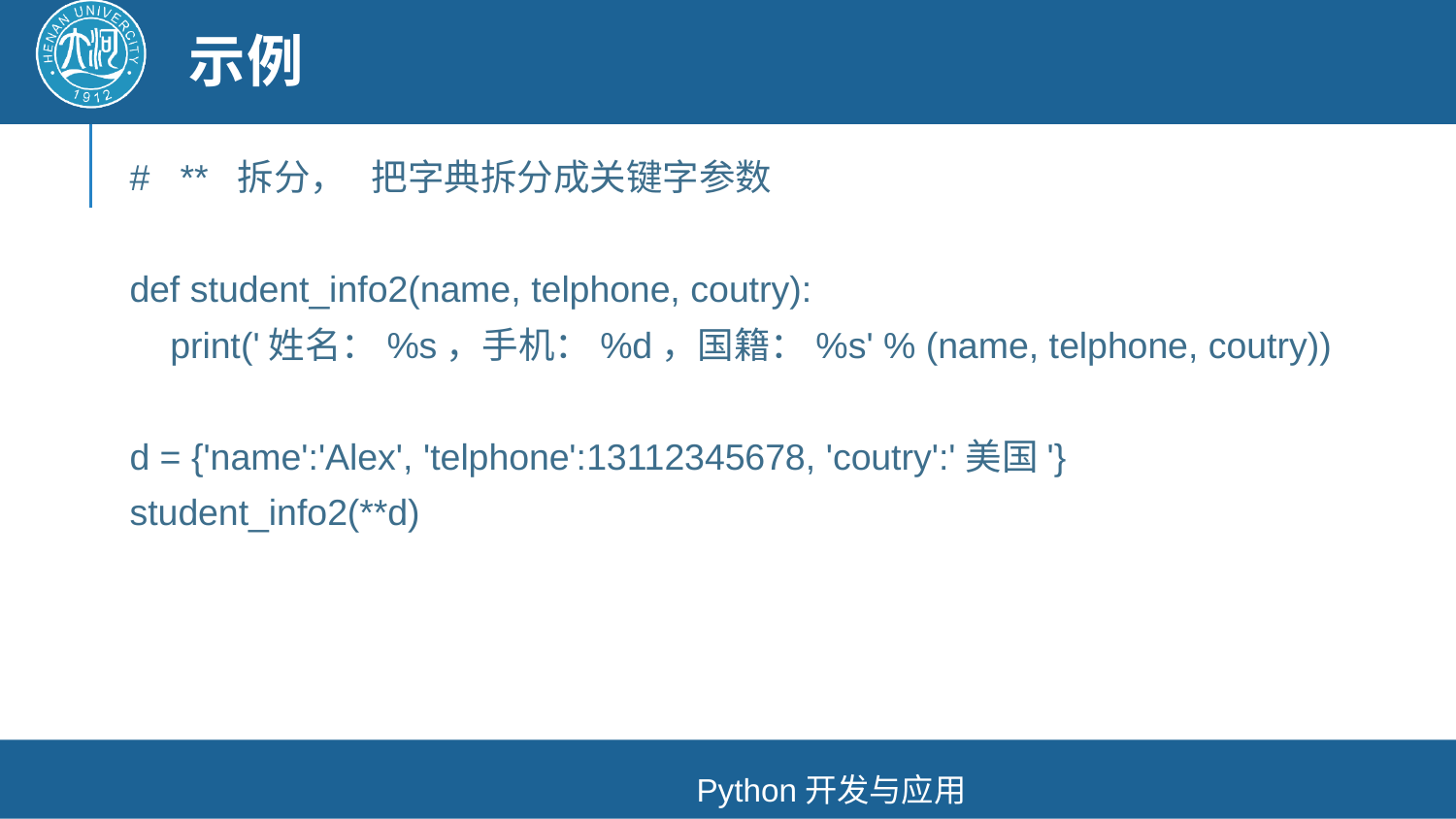

# 示例
#   **  拆分，   把字典拆分成关键字参数

def student_info2(name, telphone, coutry):
    print('姓名：%s，手机：%d，国籍：%s' % (name, telphone, coutry))

d = {'name':'Alex', 'telphone':13112345678, 'coutry':'美国'}
student_info2(**d)

Python开发与应用
32